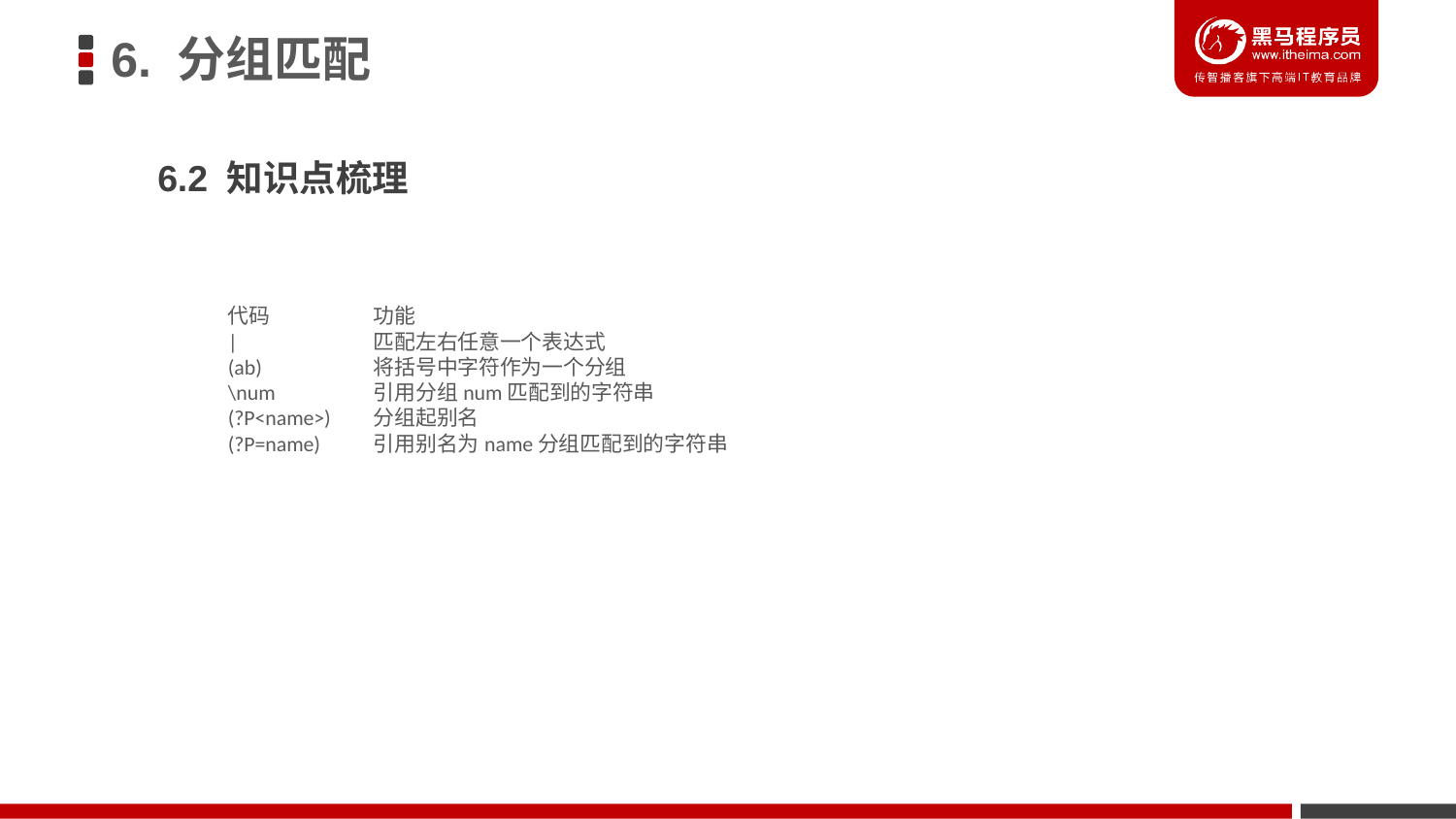

6. 分组匹配
6.2 知识点梳理

代码	功能
|	匹配左右任意一个表达式
(ab)	将括号中字符作为一个分组
\num	引用分组num匹配到的字符串
(?P<name>)	分组起别名
(?P=name)	引用别名为name分组匹配到的字符串